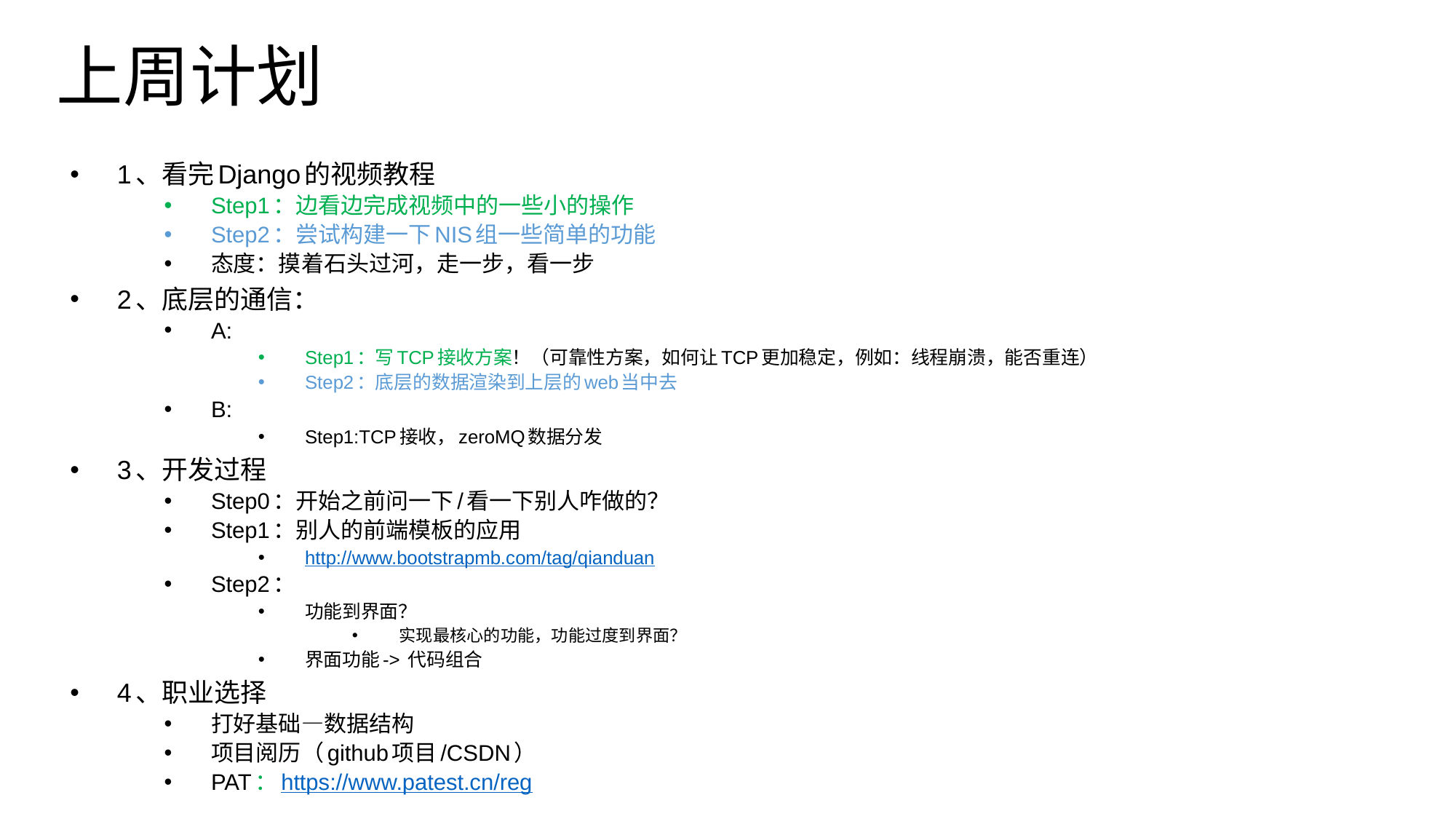

上周计划
1、看完Django的视频教程
Step1：边看边完成视频中的一些小的操作
Step2：尝试构建一下NIS组一些简单的功能
态度：摸着石头过河，走一步，看一步
2、底层的通信：
A:
Step1：写TCP接收方案！（可靠性方案，如何让TCP更加稳定，例如：线程崩溃，能否重连）
Step2：底层的数据渲染到上层的web当中去
B:
Step1:TCP接收，zeroMQ数据分发
3、开发过程
Step0：开始之前问一下/看一下别人咋做的？
Step1：别人的前端模板的应用
http://www.bootstrapmb.com/tag/qianduan
Step2：
功能到界面？
实现最核心的功能，功能过度到界面？
界面功能-> 代码组合
4、职业选择
打好基础—数据结构
项目阅历（github项目/CSDN）
PAT：https://www.patest.cn/reg